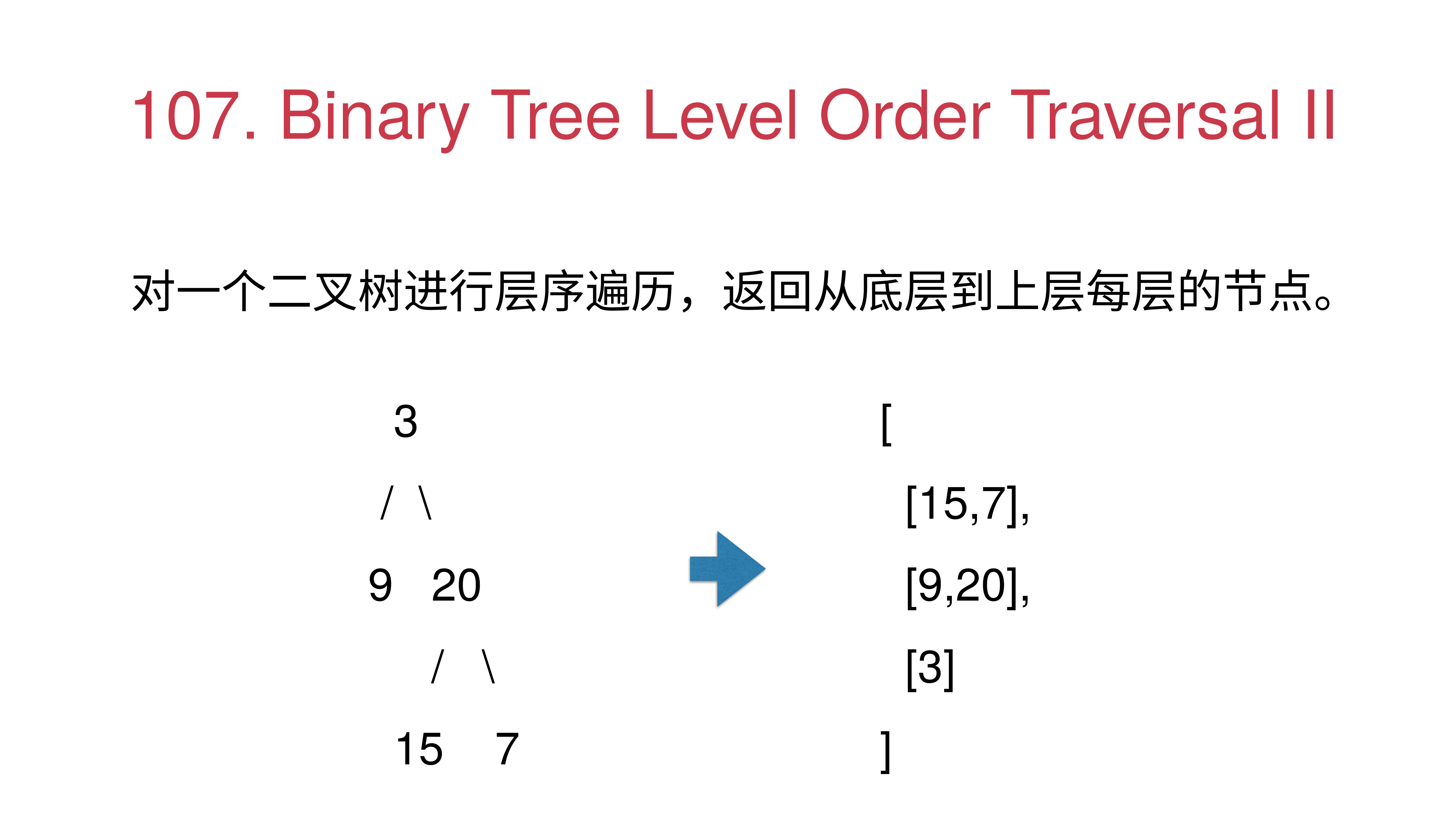

# 107. Binary Tree Level Order Traversal II
对一个二叉树进行层序遍历，返回从底层到上层每层的节点。
    3
   /  \
  9   20
       /   \
    15    7
[
  [15,7],
  [9,20],
  [3]
]